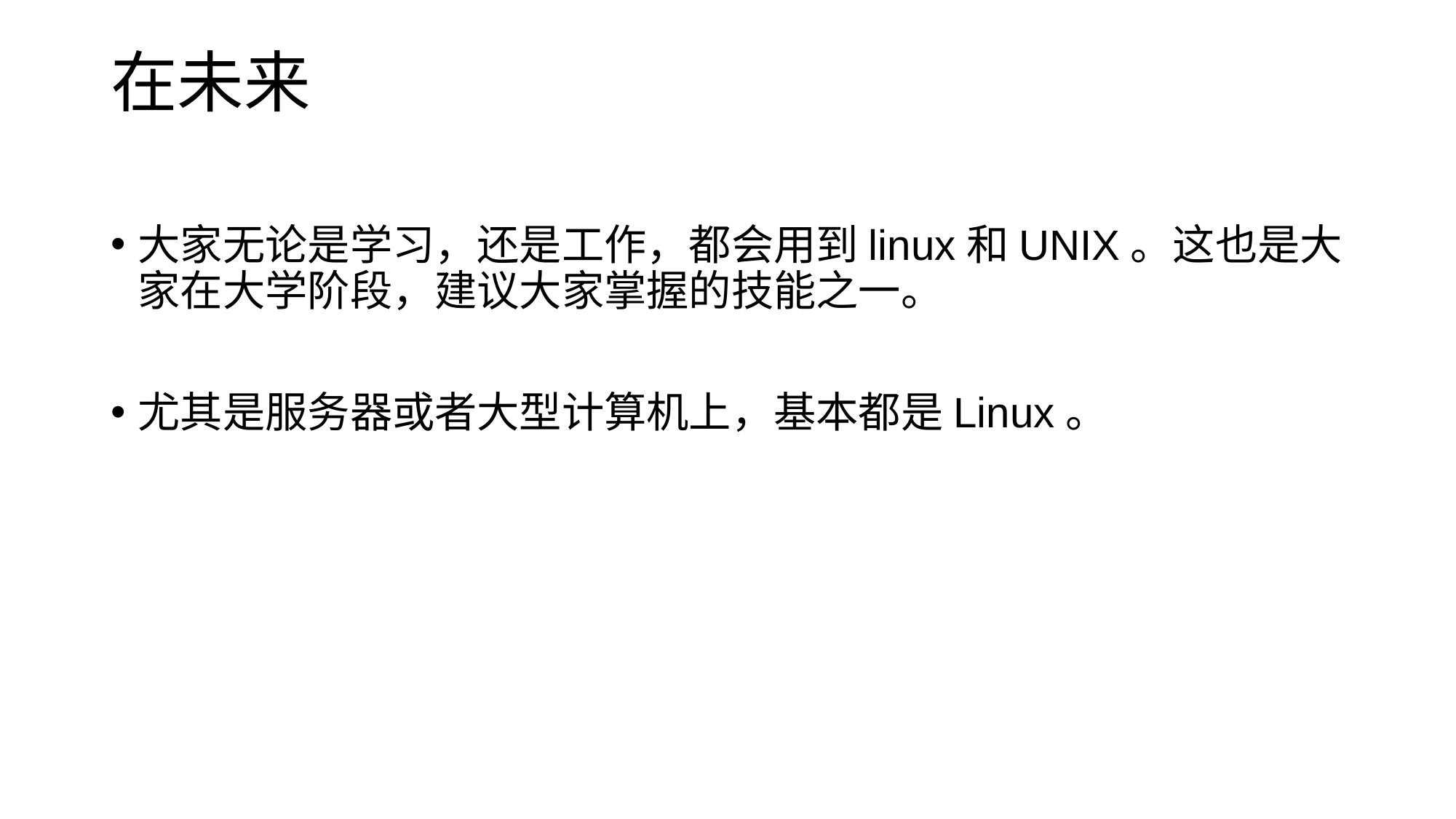

# 在未来
大家无论是学习，还是工作，都会用到linux和UNIX。这也是大家在大学阶段，建议大家掌握的技能之一。

尤其是服务器或者大型计算机上，基本都是Linux。